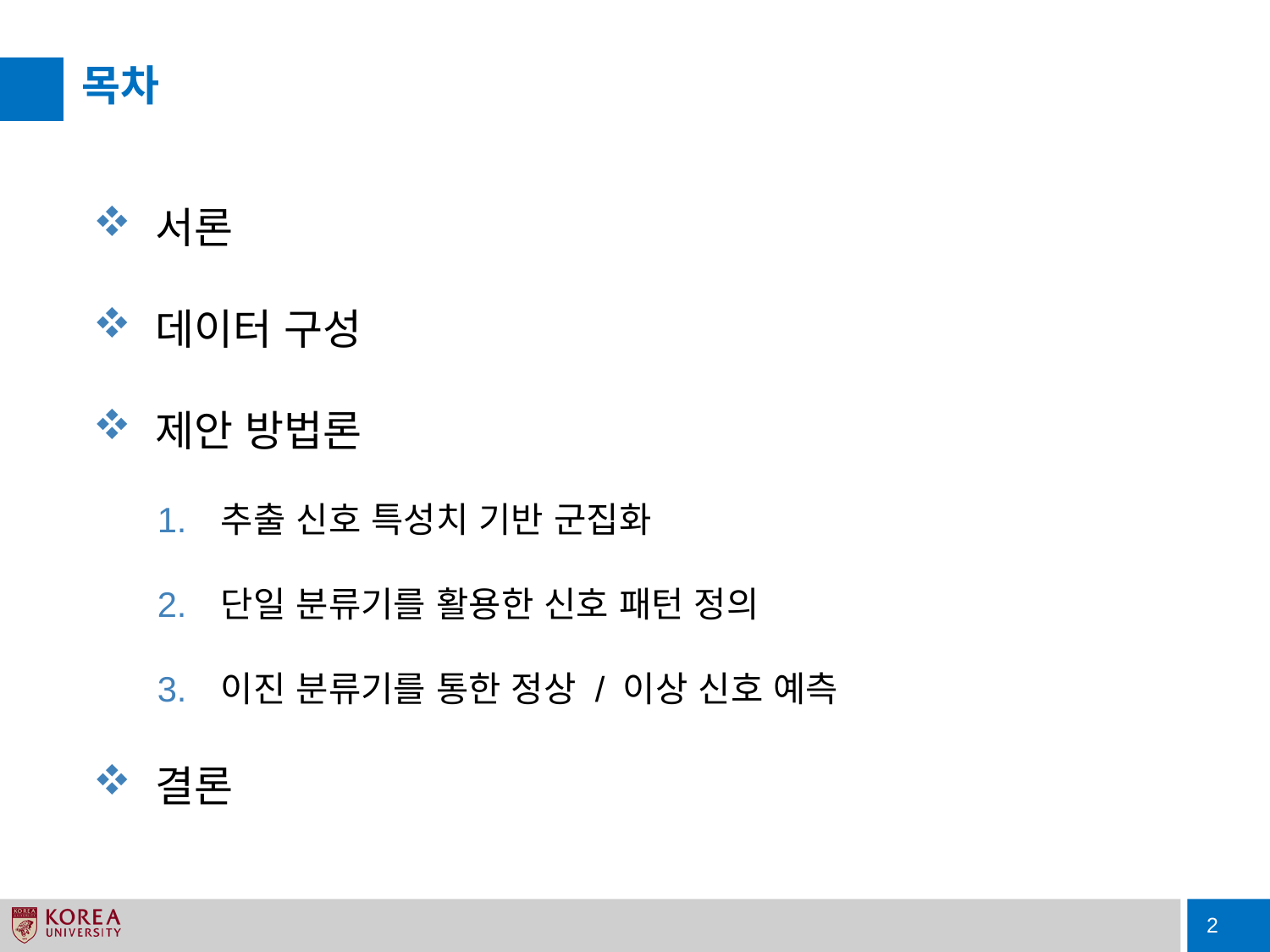

# 목차
 서론
 데이터 구성
 제안 방법론
추출 신호 특성치 기반 군집화
단일 분류기를 활용한 신호 패턴 정의
이진 분류기를 통한 정상 / 이상 신호 예측
 결론
2